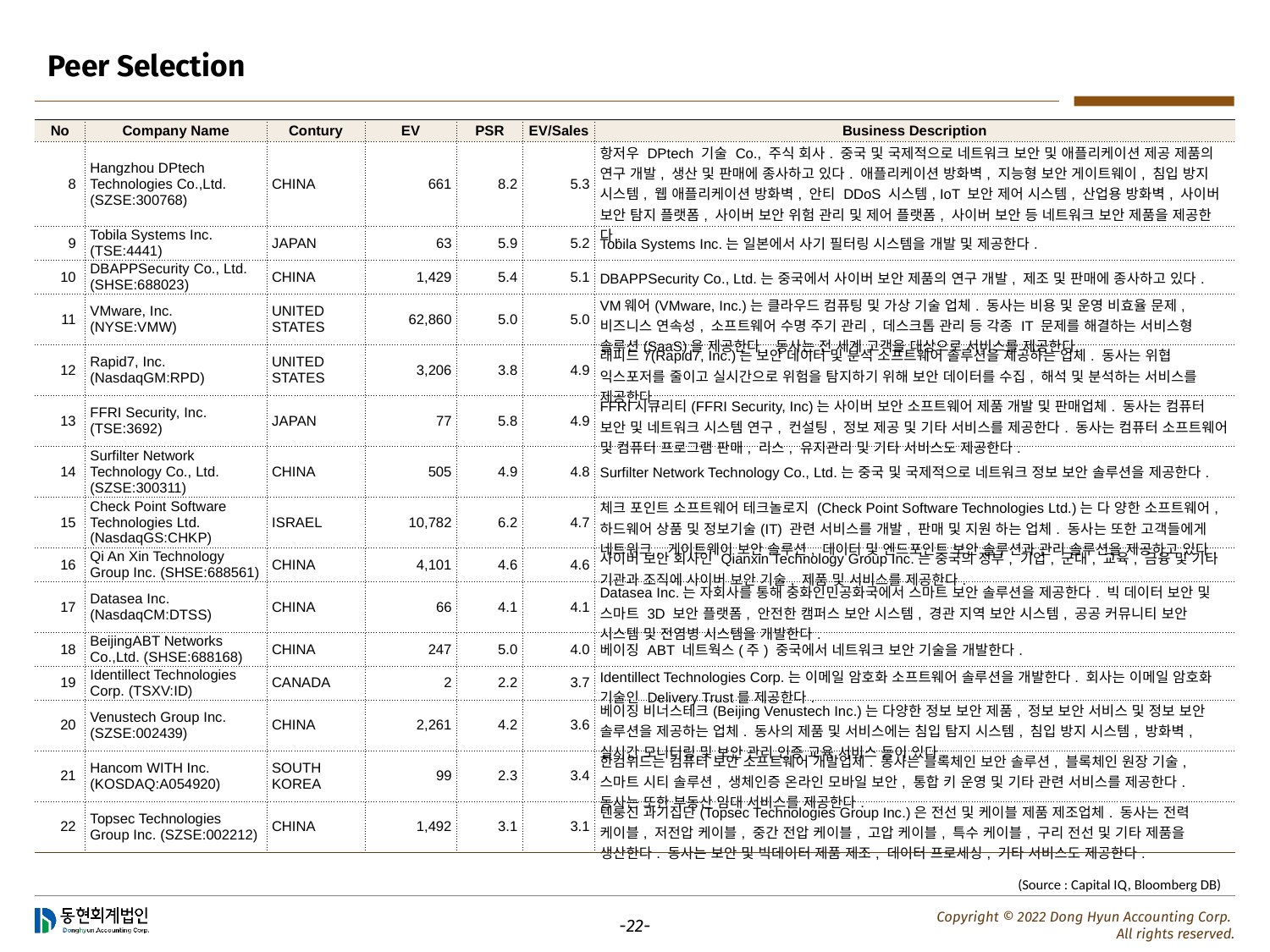

# Peer Selection
| No | Company Name | Contury | EV | PSR | EV/Sales | Business Description |
| --- | --- | --- | --- | --- | --- | --- |
| 8 | Hangzhou DPtech Technologies Co.,Ltd. (SZSE:300768) | CHINA | 661 | 8.2 | 5.3 | 항저우 DPtech 기술 Co., 주식 회사. 중국 및 국제적으로 네트워크 보안 및 애플리케이션 제공 제품의 연구 개발, 생산 및 판매에 종사하고 있다. 애플리케이션 방화벽, 지능형 보안 게이트웨이, 침입 방지 시스템, 웹 애플리케이션 방화벽, 안티 DDoS 시스템, IoT 보안 제어 시스템, 산업용 방화벽, 사이버 보안 탐지 플랫폼, 사이버 보안 위험 관리 및 제어 플랫폼, 사이버 보안 등 네트워크 보안 제품을 제공한다. |
| 9 | Tobila Systems Inc. (TSE:4441) | JAPAN | 63 | 5.9 | 5.2 | Tobila Systems Inc.는 일본에서 사기 필터링 시스템을 개발 및 제공한다. |
| 10 | DBAPPSecurity Co., Ltd. (SHSE:688023) | CHINA | 1,429 | 5.4 | 5.1 | DBAPPSecurity Co., Ltd.는 중국에서 사이버 보안 제품의 연구 개발, 제조 및 판매에 종사하고 있다. |
| 11 | VMware, Inc. (NYSE:VMW) | UNITED STATES | 62,860 | 5.0 | 5.0 | VM웨어(VMware, Inc.)는 클라우드 컴퓨팅 및 가상 기술 업체. 동사는 비용 및 운영 비효율 문제, 비즈니스 연속성, 소프트웨어 수명 주기 관리, 데스크톱 관리 등 각종 IT 문제를 해결하는 서비스형 솔루션(SaaS)을 제공한다. 동사는 전 세계 고객을 대상으로 서비스를 제공한다. |
| 12 | Rapid7, Inc. (NasdaqGM:RPD) | UNITED STATES | 3,206 | 3.8 | 4.9 | 래피드7(Rapid7, Inc.)는 보안 데이터 및 분석 소프트웨어 솔루션을 제공하는 업체. 동사는 위협 익스포저를 줄이고 실시간으로 위험을 탐지하기 위해 보안 데이터를 수집, 해석 및 분석하는 서비스를 제공한다. |
| 13 | FFRI Security, Inc. (TSE:3692) | JAPAN | 77 | 5.8 | 4.9 | FFRI시큐리티(FFRI Security, Inc)는 사이버 보안 소프트웨어 제품 개발 및 판매업체. 동사는 컴퓨터 보안 및 네트워크 시스템 연구, 컨설팅, 정보 제공 및 기타 서비스를 제공한다. 동사는 컴퓨터 소프트웨어 및 컴퓨터 프로그램 판매, 리스, 유지관리 및 기타 서비스도 제공한다. |
| 14 | Surfilter Network Technology Co., Ltd. (SZSE:300311) | CHINA | 505 | 4.9 | 4.8 | Surfilter Network Technology Co., Ltd.는 중국 및 국제적으로 네트워크 정보 보안 솔루션을 제공한다. |
| 15 | Check Point Software Technologies Ltd. (NasdaqGS:CHKP) | ISRAEL | 10,782 | 6.2 | 4.7 | 체크 포인트 소프트웨어 테크놀로지 (Check Point Software Technologies Ltd.)는 다 양한 소프트웨어, 하드웨어 상품 및 정보기술(IT) 관련 서비스를 개발, 판매 및 지원 하는 업체. 동사는 또한 고객들에게 네트워크, 게이트웨이 보안 솔루션, 데이터 및 엔드포인트 보안 솔루션과 관리 솔루션을 제공하고 있다. |
| 16 | Qi An Xin Technology Group Inc. (SHSE:688561) | CHINA | 4,101 | 4.6 | 4.6 | 사이버 보안 회사인 Qianxin Technology Group Inc.는 중국의 정부, 기업, 군대, 교육, 금융 및 기타 기관과 조직에 사이버 보안 기술, 제품 및 서비스를 제공한다. |
| 17 | Datasea Inc. (NasdaqCM:DTSS) | CHINA | 66 | 4.1 | 4.1 | Datasea Inc.는 자회사를 통해 중화인민공화국에서 스마트 보안 솔루션을 제공한다. 빅 데이터 보안 및 스마트 3D 보안 플랫폼, 안전한 캠퍼스 보안 시스템, 경관 지역 보안 시스템, 공공 커뮤니티 보안 시스템 및 전염병 시스템을 개발한다. |
| 18 | BeijingABT Networks Co.,Ltd. (SHSE:688168) | CHINA | 247 | 5.0 | 4.0 | 베이징 ABT 네트웍스(주) 중국에서 네트워크 보안 기술을 개발한다. |
| 19 | Identillect Technologies Corp. (TSXV:ID) | CANADA | 2 | 2.2 | 3.7 | Identillect Technologies Corp.는 이메일 암호화 소프트웨어 솔루션을 개발한다. 회사는 이메일 암호화 기술인 Delivery Trust를 제공한다. |
| 20 | Venustech Group Inc. (SZSE:002439) | CHINA | 2,261 | 4.2 | 3.6 | 베이징 비너스테크(Beijing Venustech Inc.)는 다양한 정보 보안 제품, 정보 보안 서비스 및 정보 보안 솔루션을 제공하는 업체. 동사의 제품 및 서비스에는 침입 탐지 시스템, 침입 방지 시스템, 방화벽, 실시간 모니터링 및 보안 관리 인증 교육 서비스 등이 있다. |
| 21 | Hancom WITH Inc. (KOSDAQ:A054920) | SOUTH KOREA | 99 | 2.3 | 3.4 | 한컴위드는 컴퓨터 보안 소프트웨어 개발업체. 동사는 블록체인 보안 솔루션, 블록체인 원장 기술, 스마트 시티 솔루션, 생체인증 온라인 모바일 보안, 통합 키 운영 및 기타 관련 서비스를 제공한다. 동사는 또한 부동산 임대 서비스를 제공한다. |
| 22 | Topsec Technologies Group Inc. (SZSE:002212) | CHINA | 1,492 | 3.1 | 3.1 | 텐룽신 과기집단(Topsec Technologies Group Inc.)은 전선 및 케이블 제품 제조업체. 동사는 전력 케이블, 저전압 케이블, 중간 전압 케이블, 고압 케이블, 특수 케이블, 구리 전선 및 기타 제품을 생산한다. 동사는 보안 및 빅데이터 제품 제조, 데이터 프로세싱, 기타 서비스도 제공한다. |
(Source : Capital IQ, Bloomberg DB)